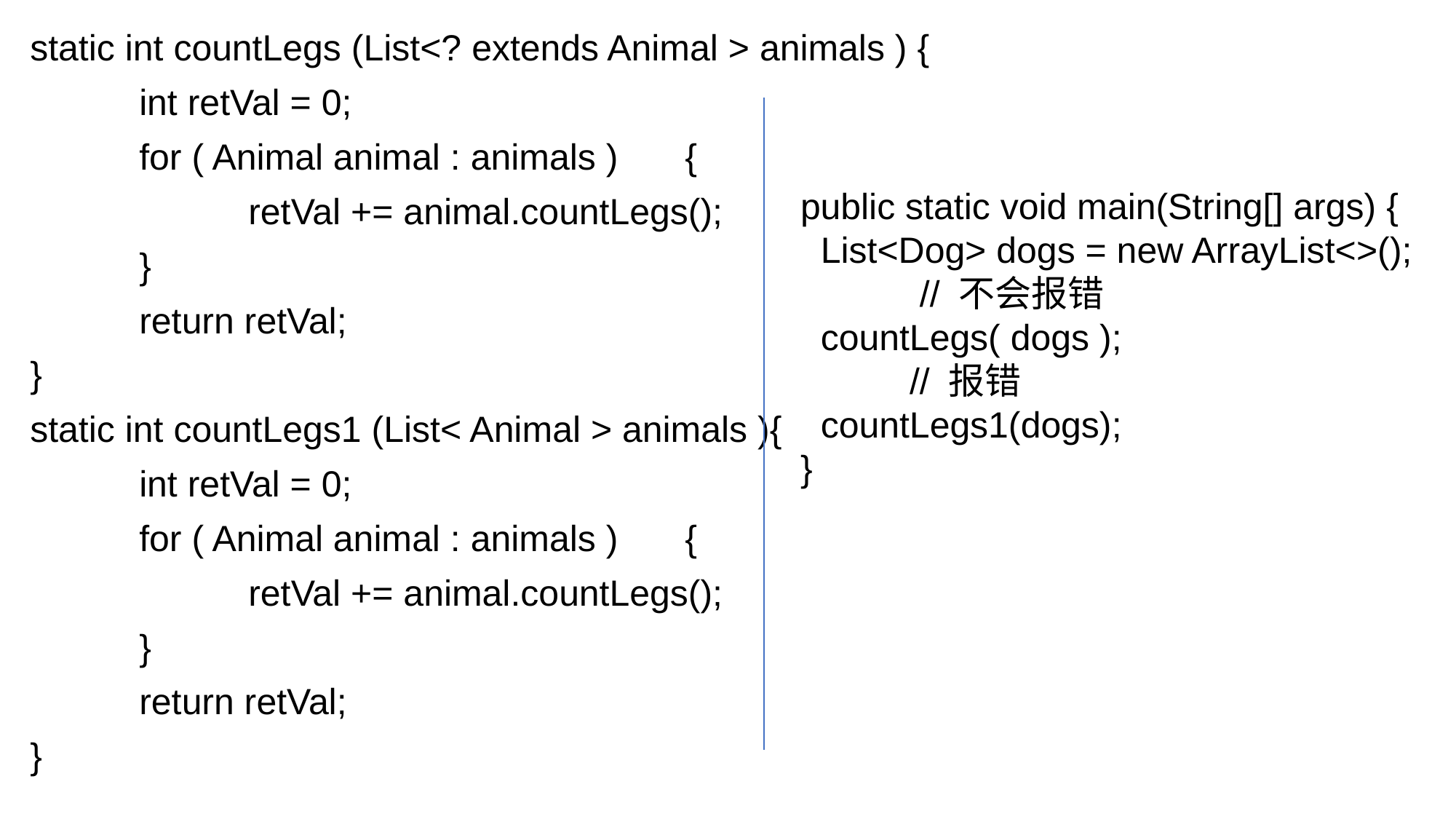

static int countLegs (List<? extends Animal > animals ) {
	int retVal = 0;
	for ( Animal animal : animals )	{
		retVal += animal.countLegs();
	}
	return retVal;
}
static int countLegs1 (List< Animal > animals ){
	int retVal = 0;
	for ( Animal animal : animals )	{
		retVal += animal.countLegs();
	}
	return retVal;
}

public static void main(String[] args) {
  List<Dog> dogs = new ArrayList<>();
	 // 不会报错
  countLegs( dogs );
	// 报错
  countLegs1(dogs);
}